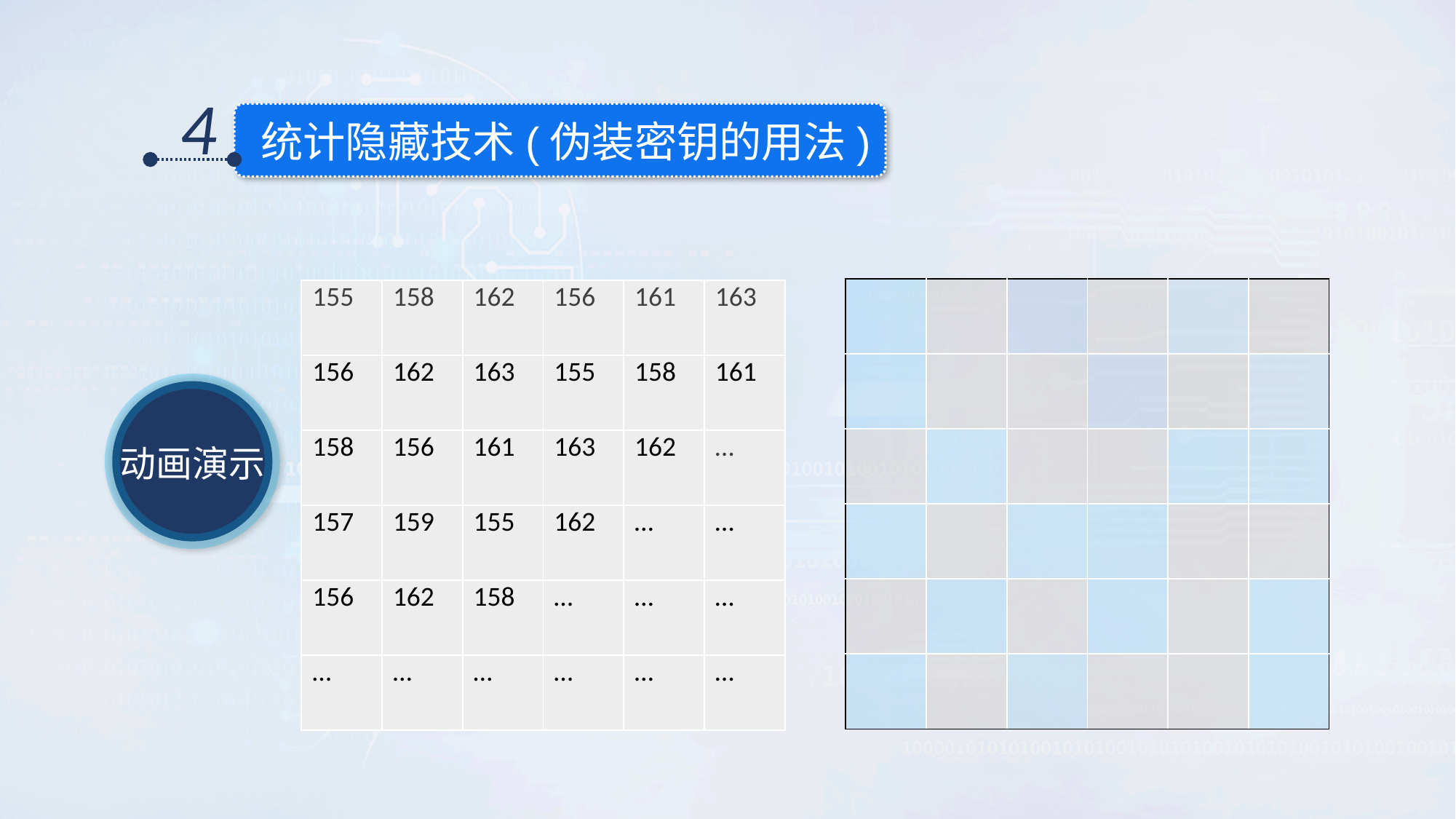

4

统计隐藏技术(伪装密钥的用法)
|  |  |  |  |  |  |
| --- | --- | --- | --- | --- | --- |
|  |  |  |  |  |  |
|  |  |  |  |  |  |
|  |  |  |  |  |  |
|  |  |  |  |  |  |
|  |  |  |  |  |  |
| 155 | 158 | 162 | 156 | 161 | 163 |
| --- | --- | --- | --- | --- | --- |
| 156 | 162 | 163 | 155 | 158 | 161 |
| 158 | 156 | 161 | 163 | 162 | … |
| 157 | 159 | 155 | 162 | … | … |
| 156 | 162 | 158 | … | … | … |
| … | … | … | … | … | … |

动画演示